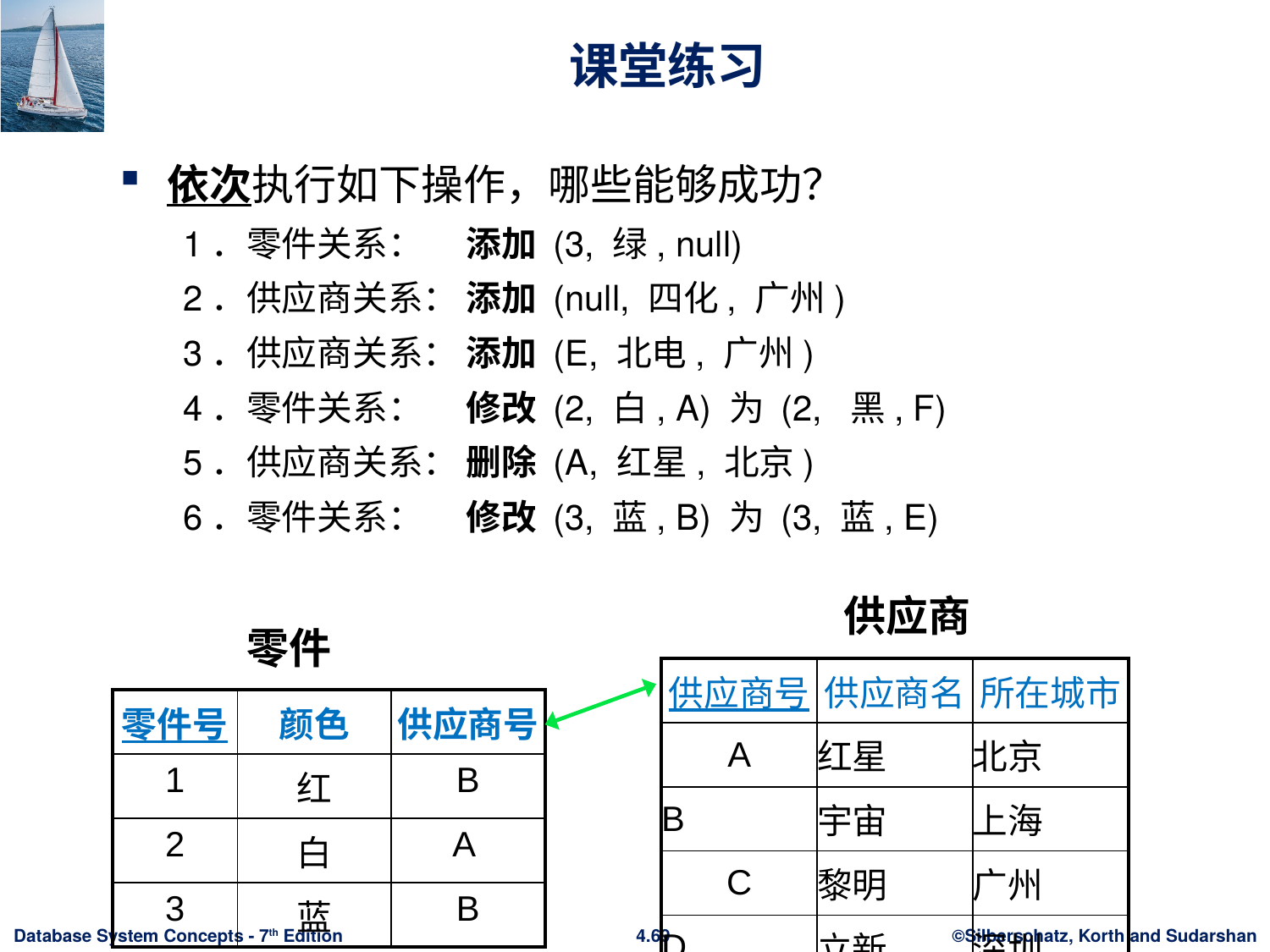

# 课堂练习
依次执行如下操作，哪些能够成功？
1．零件关系：　 添加 (3, 绿, null)
2．供应商关系： 添加 (null, 四化, 广州)
3．供应商关系： 添加 (E, 北电, 广州)
4．零件关系：　 修改 (2, 白, A) 为 (2,  黑, F)
5．供应商关系： 删除 (A, 红星, 北京)
6．零件关系：　 修改 (3, 蓝, B) 为 (3, 蓝, E)
供应商
零件
| 供应商号 | 供应商名 | 所在城市 |
| --- | --- | --- |
| A | 红星 | 北京 |
| B | 宇宙 | 上海 |
| C | 黎明 | 广州 |
| D | 立新 | 深圳 |

| 零件号 | 颜色 | 供应商号 |
| --- | --- | --- |
| 1 | 红 | B |
| 2 | 白 | A |
| 3 | 蓝 | B |